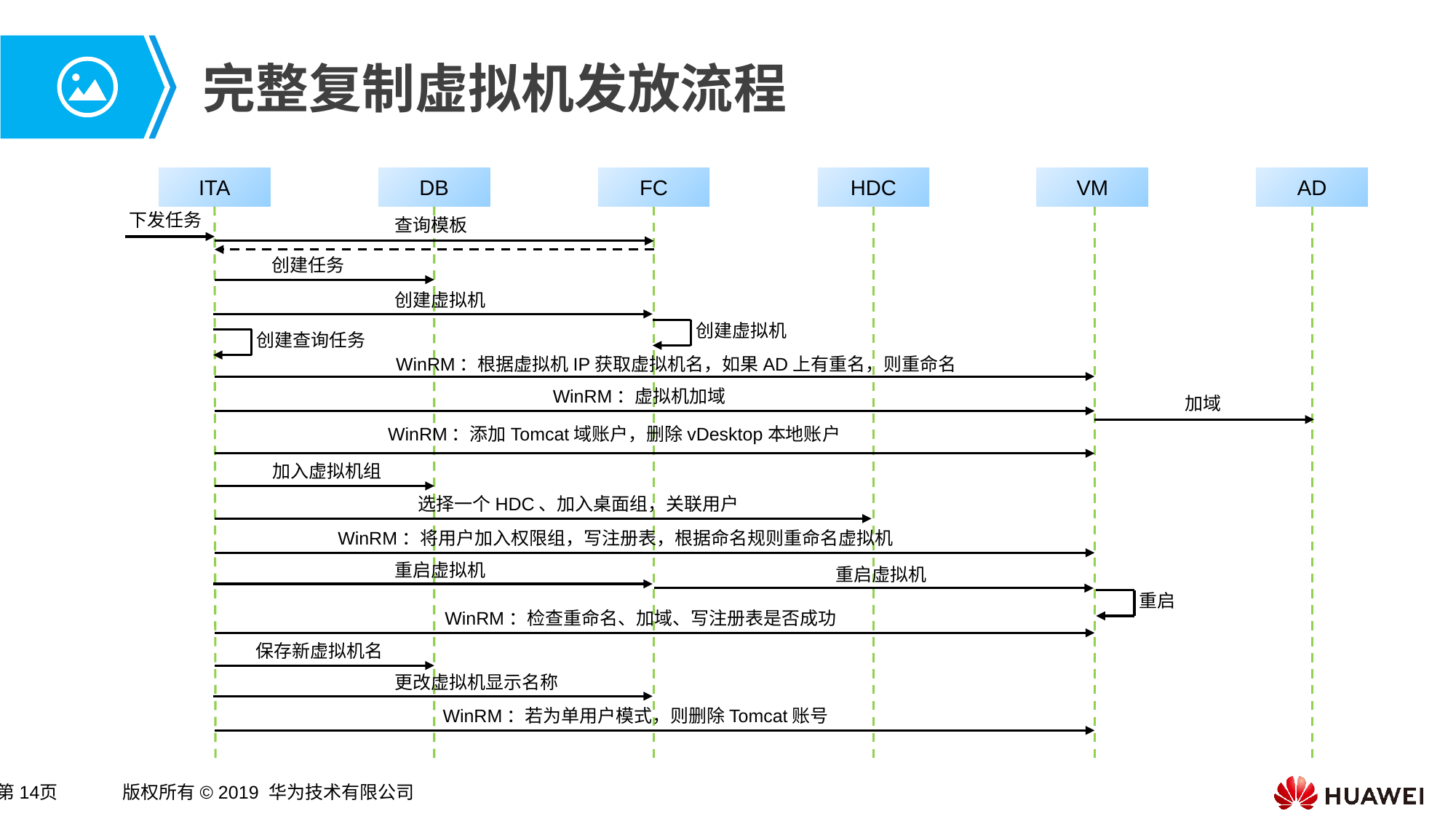

# 完整复制虚拟机发放流程
ITA
DB
FC
HDC
VM
AD
下发任务
查询模板
创建任务
创建虚拟机
创建虚拟机
创建查询任务
WinRM：根据虚拟机IP获取虚拟机名，如果AD上有重名，则重命名
WinRM：虚拟机加域
加域
WinRM：添加Tomcat域账户，删除vDesktop本地账户
加入虚拟机组
选择一个HDC、加入桌面组，关联用户
WinRM：将用户加入权限组，写注册表，根据命名规则重命名虚拟机
重启虚拟机
重启虚拟机
重启
WinRM：检查重命名、加域、写注册表是否成功
保存新虚拟机名
更改虚拟机显示名称
WinRM：若为单用户模式，则删除Tomcat账号